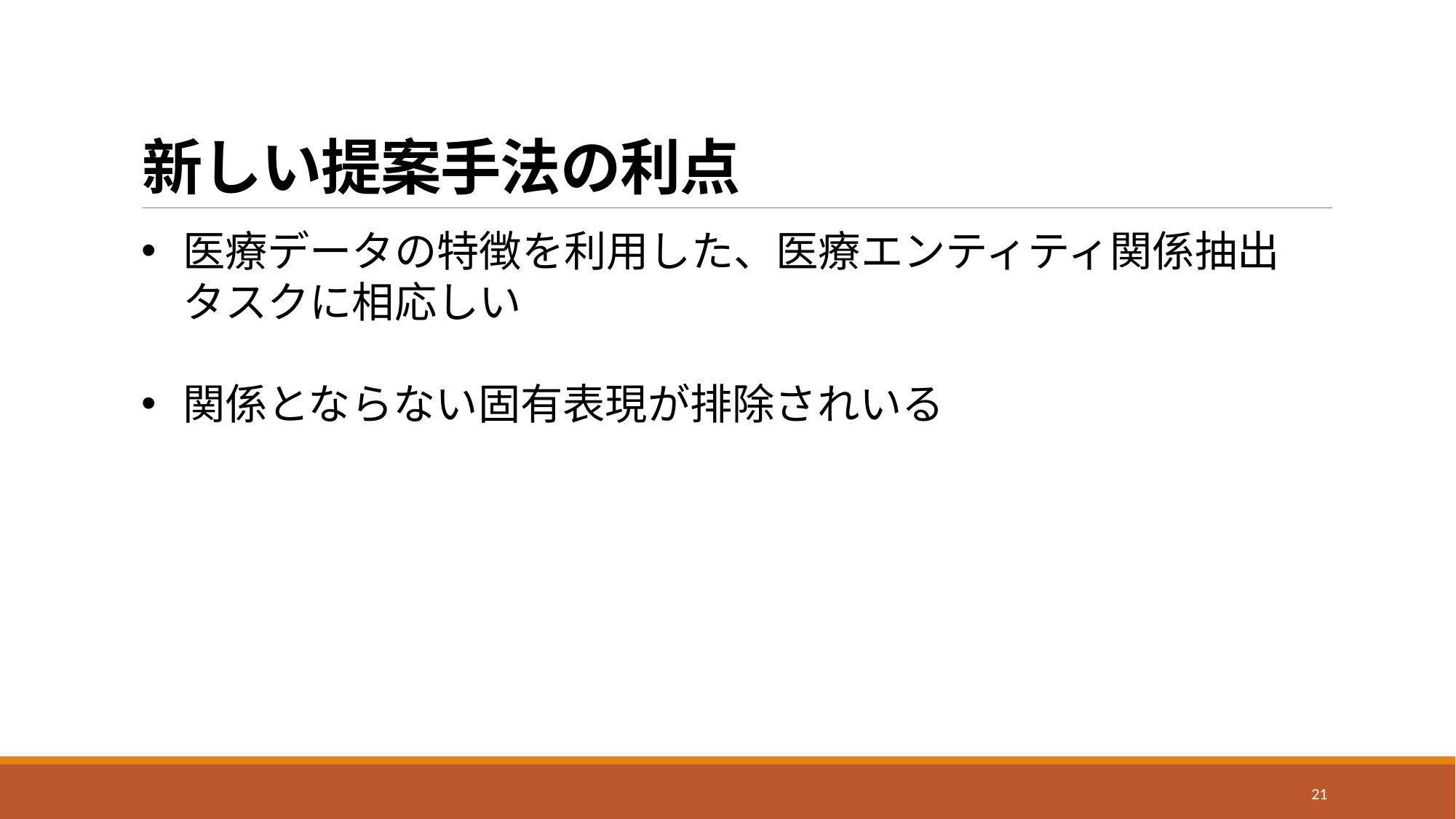

# 新しい提案手法の利点
医療データの特徴を利用した、医療エンティティ関係抽出タスクに相応しい

関係とならない固有表現が排除されいる

21